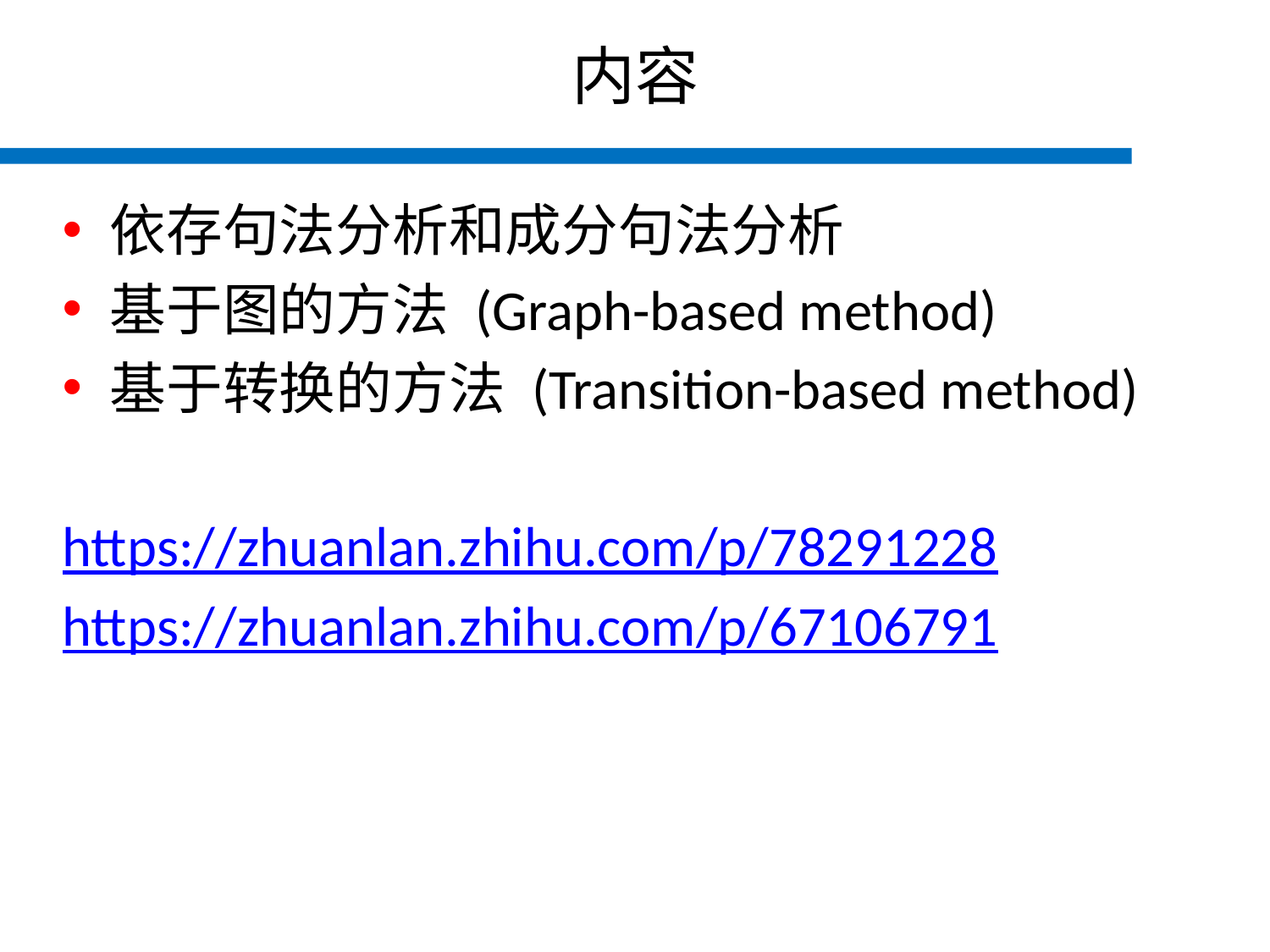

# 内容
依存句法分析和成分句法分析
基于图的方法 (Graph-based method)
基于转换的方法 (Transition-based method)

https://zhuanlan.zhihu.com/p/78291228
https://zhuanlan.zhihu.com/p/67106791